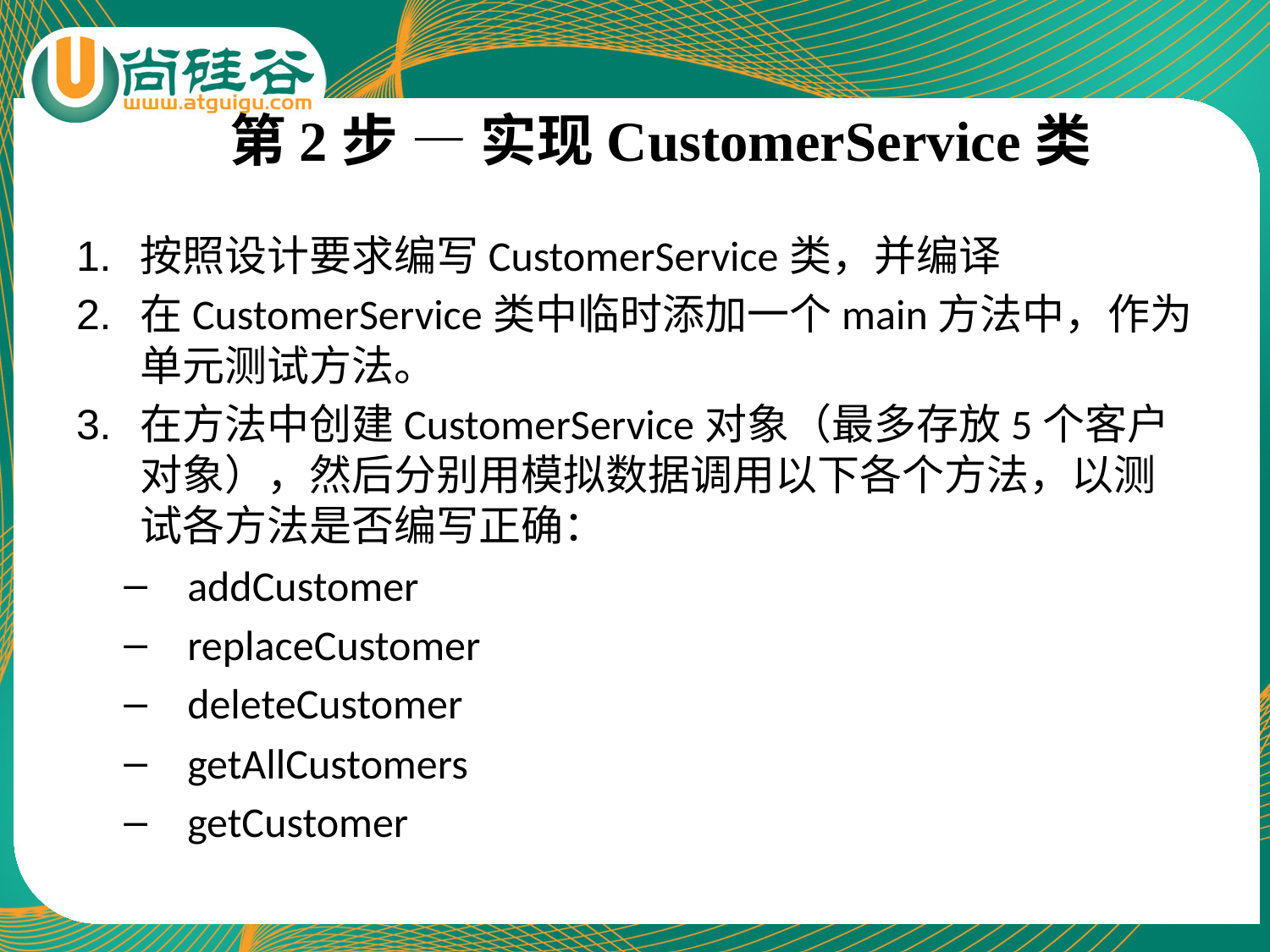

# 第2步 — 实现CustomerService类
按照设计要求编写CustomerService类，并编译
在CustomerService类中临时添加一个main方法中，作为单元测试方法。
在方法中创建CustomerService对象（最多存放5个客户对象），然后分别用模拟数据调用以下各个方法，以测试各方法是否编写正确：
addCustomer
replaceCustomer
deleteCustomer
getAllCustomers
getCustomer